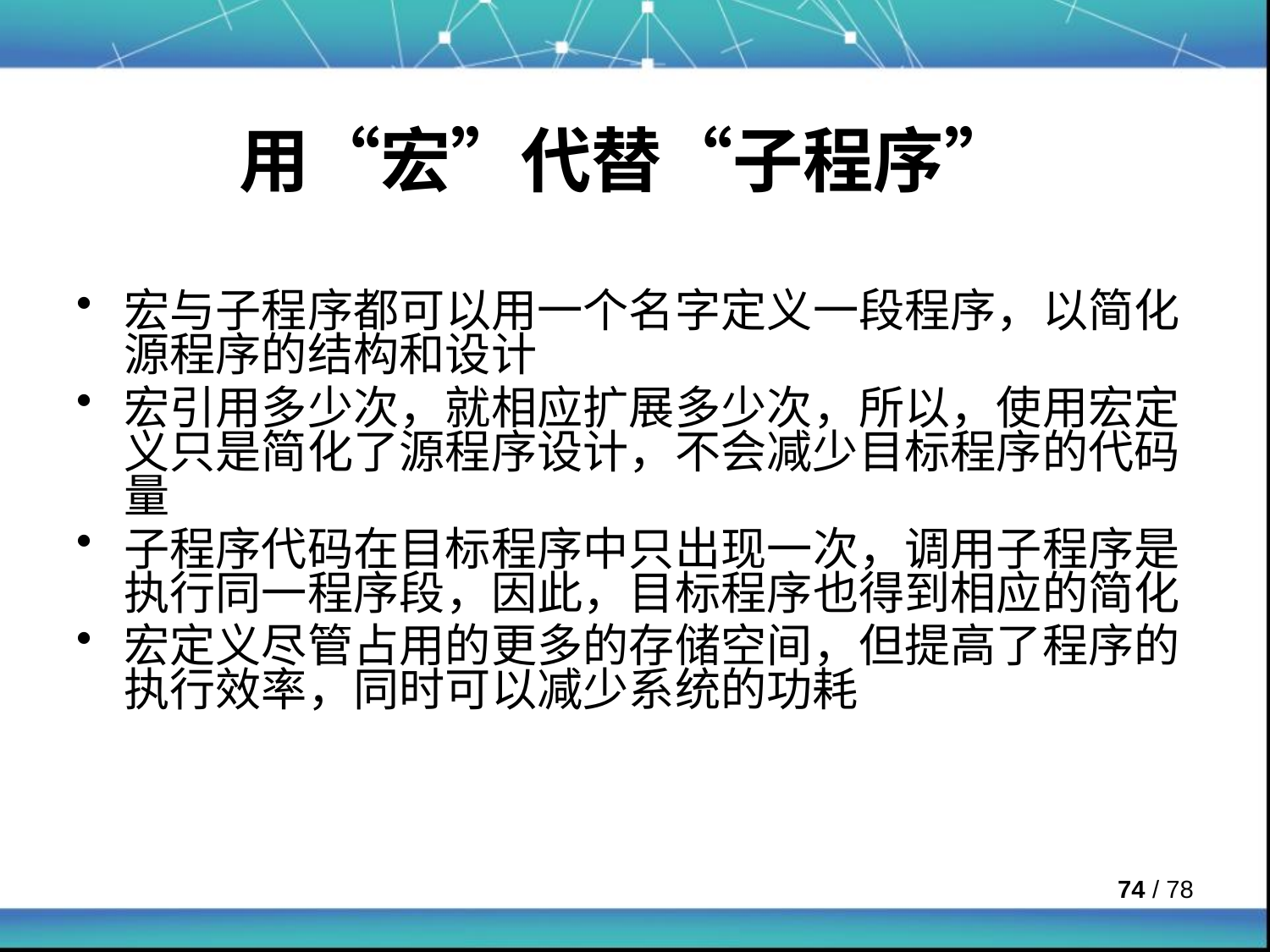

# 用“宏”代替“子程序”
宏与子程序都可以用一个名字定义一段程序，以简化源程序的结构和设计
宏引用多少次，就相应扩展多少次，所以，使用宏定义只是简化了源程序设计，不会减少目标程序的代码量
子程序代码在目标程序中只出现一次，调用子程序是执行同一程序段，因此，目标程序也得到相应的简化
宏定义尽管占用的更多的存储空间，但提高了程序的执行效率，同时可以减少系统的功耗
74 / 78